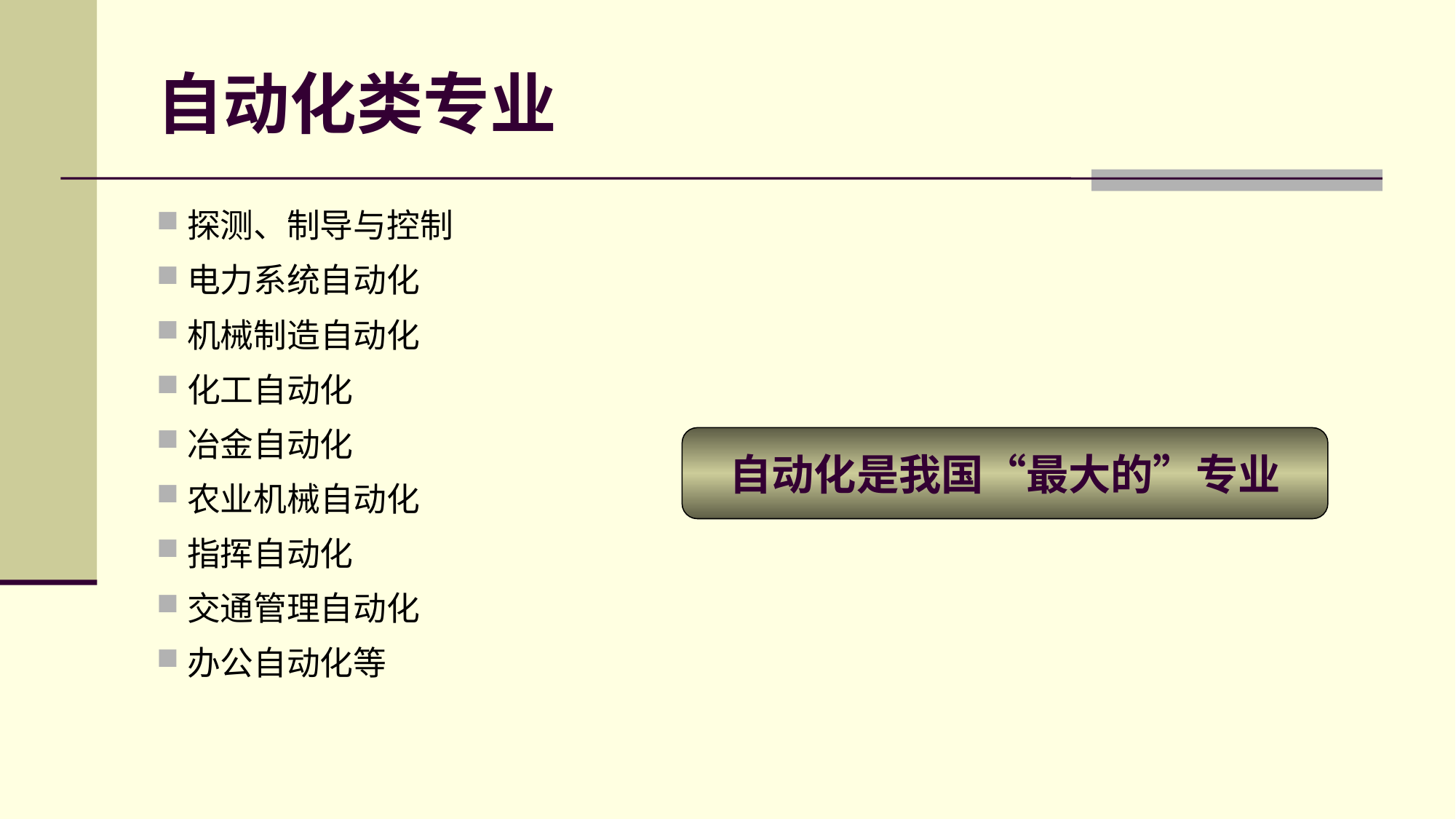

# 自动化类专业
探测、制导与控制
电力系统自动化
机械制造自动化
化工自动化
冶金自动化
农业机械自动化
指挥自动化
交通管理自动化
办公自动化等
自动化是我国“最大的”专业